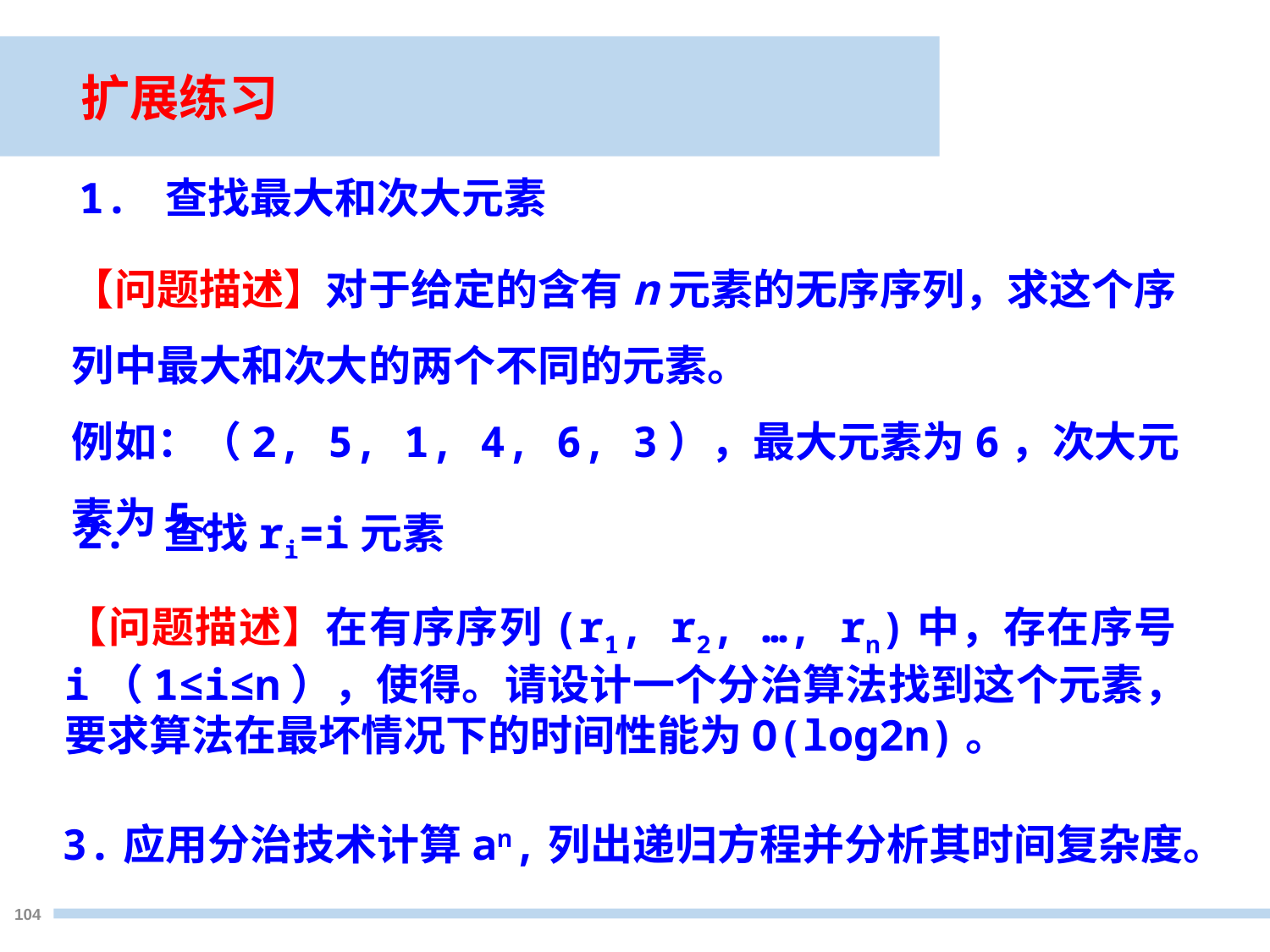

扩展练习
1. 查找最大和次大元素
【问题描述】对于给定的含有n元素的无序序列，求这个序列中最大和次大的两个不同的元素。
例如：（2, 5, 1, 4, 6, 3），最大元素为6，次大元素为5。
2. 查找ri=i元素
【问题描述】在有序序列(r1, r2, …, rn)中，存在序号i（1≤i≤n），使得。请设计一个分治算法找到这个元素，要求算法在最坏情况下的时间性能为O(log2n)。
3.应用分治技术计算an,列出递归方程并分析其时间复杂度。
104